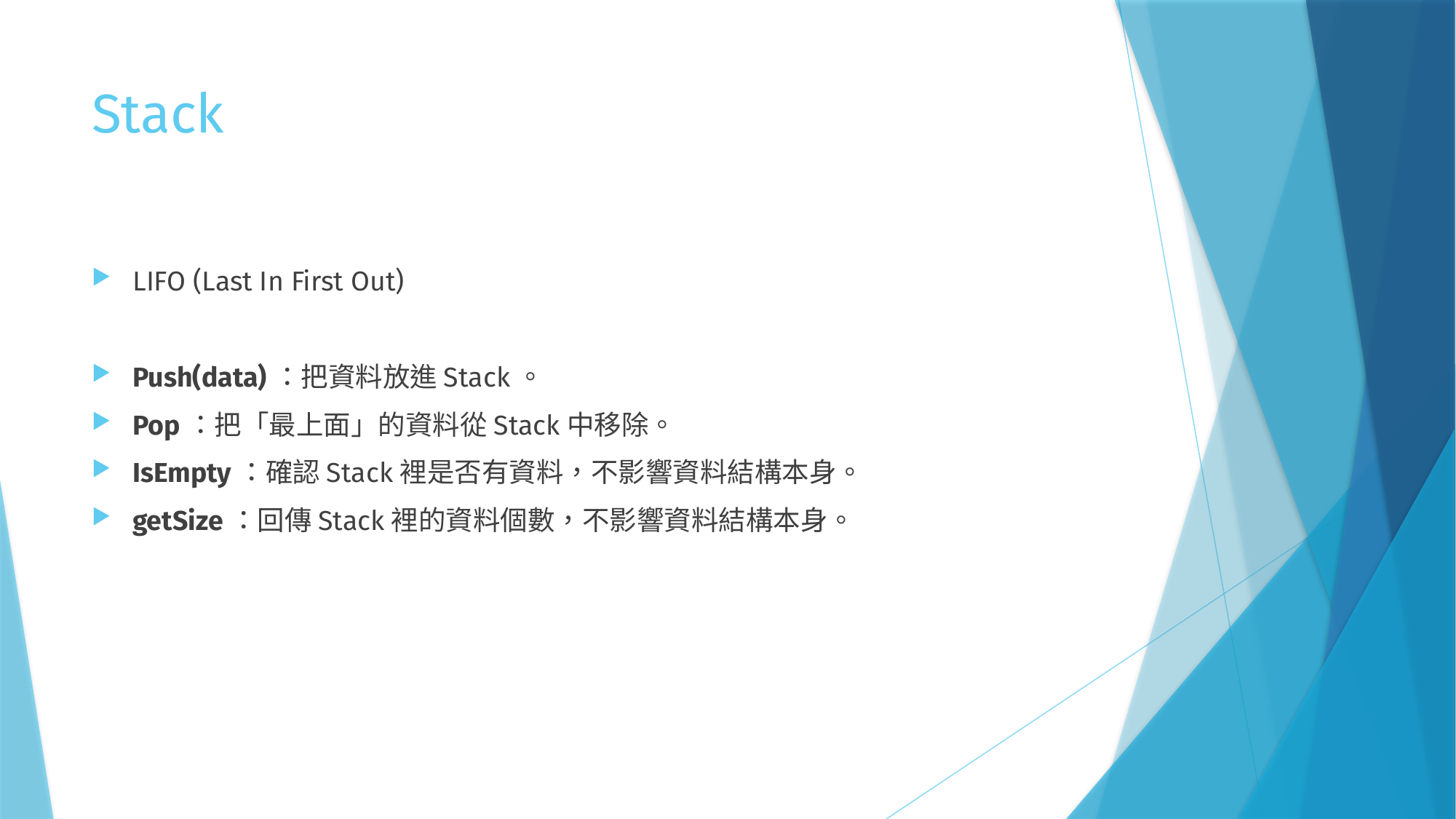

# Stack
LIFO (Last In First Out)

Push(data)：把資料放進Stack。
Pop：把「最上面」的資料從Stack中移除。
IsEmpty：確認Stack裡是否有資料，不影響資料結構本身。
getSize：回傳Stack裡的資料個數，不影響資料結構本身。